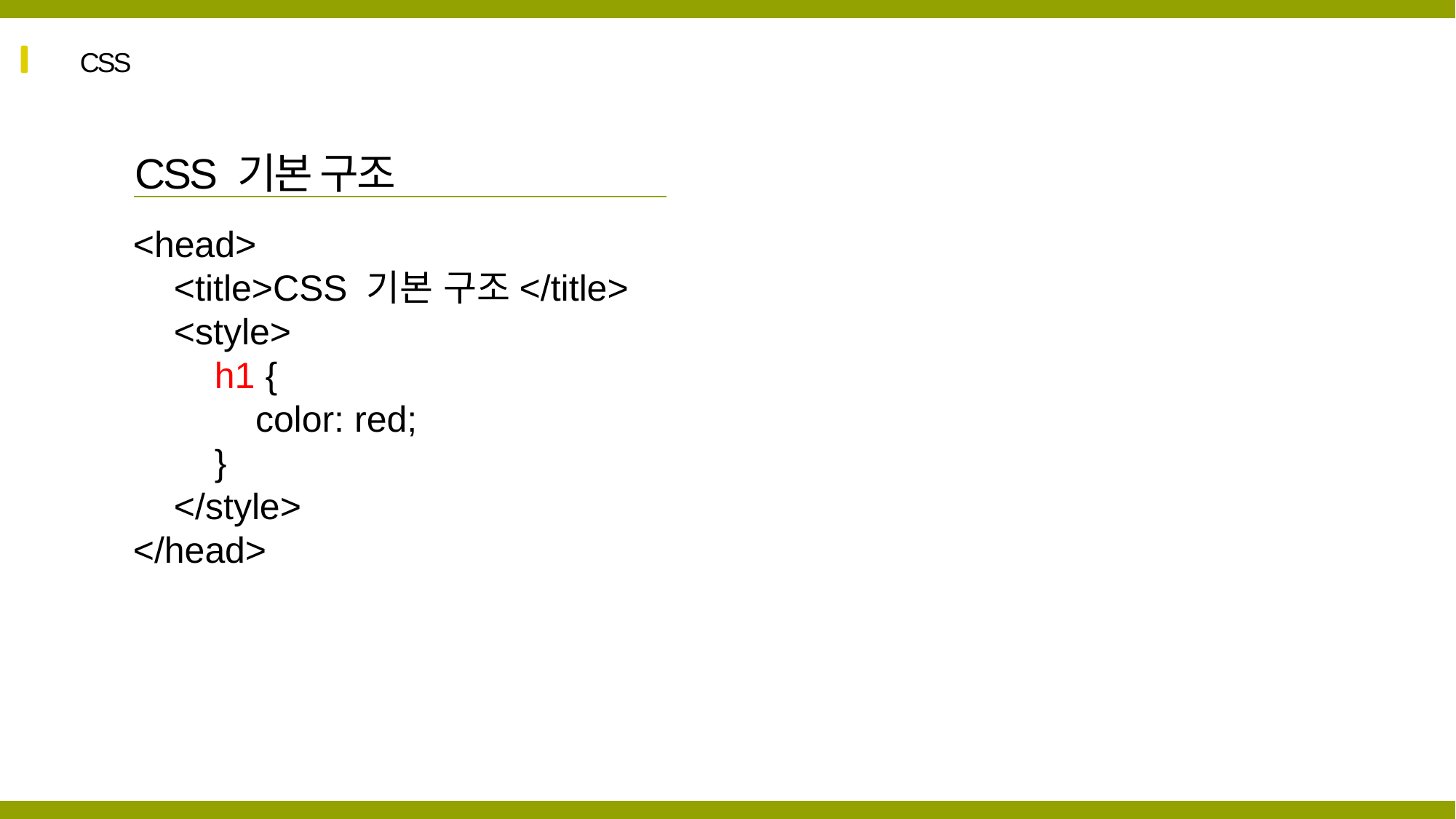

CSS

CSS 기본 구조
<head>
    <title>CSS 기본 구조</title>
    <style>
        h1 {
            color: red;
        }
    </style>
</head>